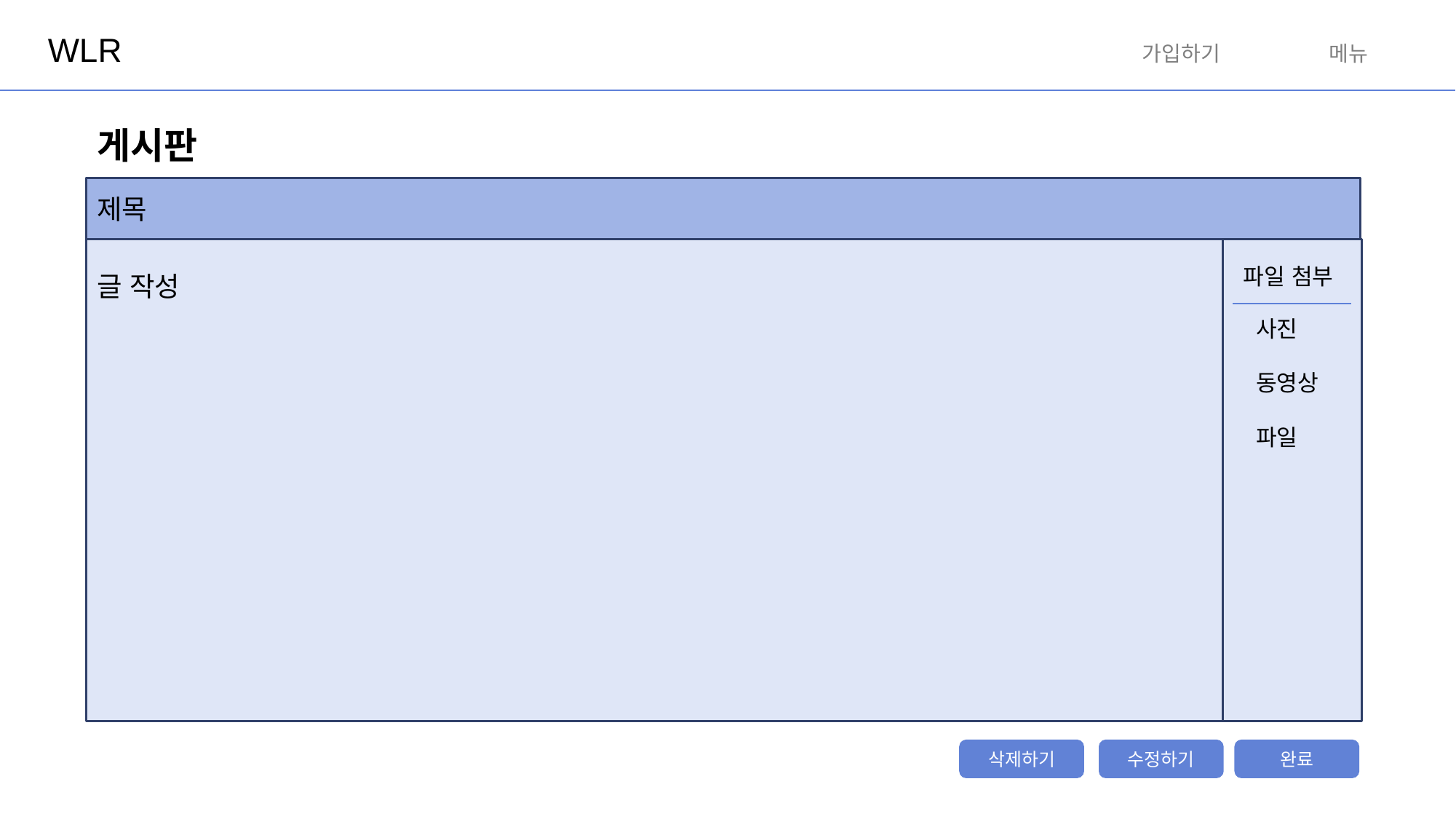

WLR
가입하기
메뉴
게시판

제목

파일 첨부
글 작성
사진

동영상

파일
삭제하기
수정하기
완료